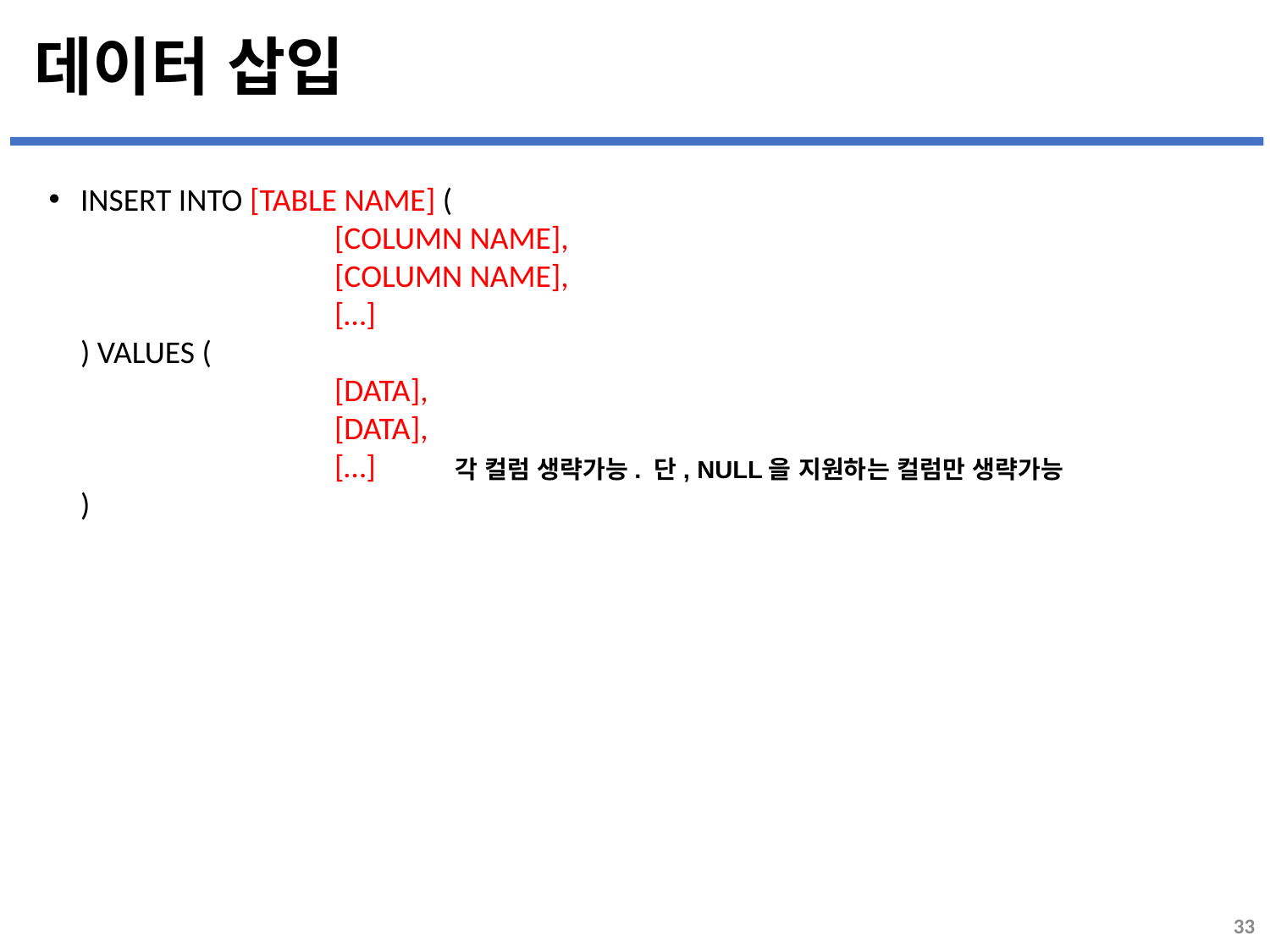

# 데이터 삽입
INSERT INTO [TABLE NAME] (
		[COLUMN NAME],
		[COLUMN NAME],
		[…]
) VALUES (
		[DATA],
		[DATA],
		[…]
)
각 컬럼 생략가능. 단, NULL을 지원하는 컬럼만 생략가능
33